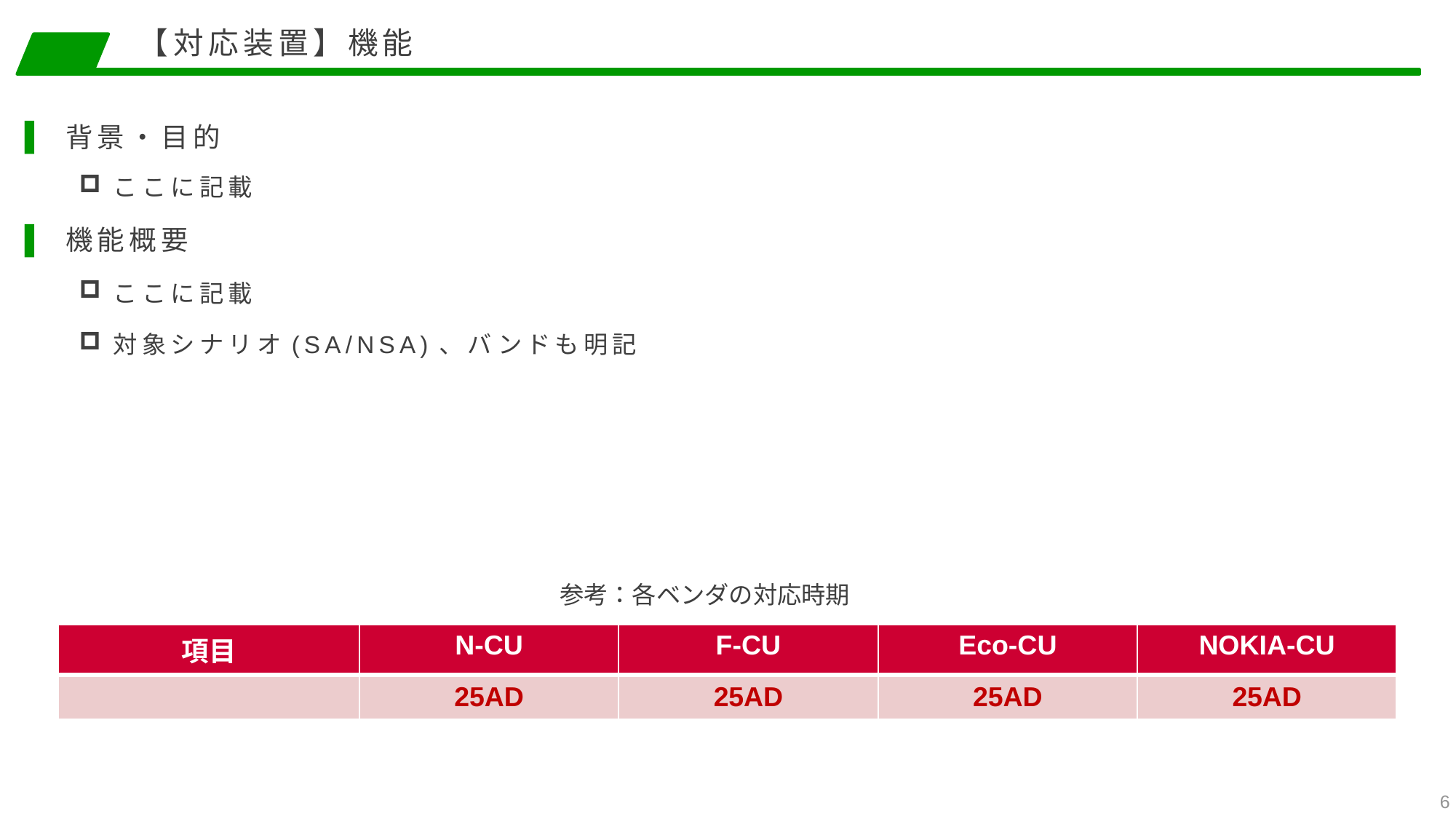

# 【対応装置】機能
試験/運用
背景・目的
ここに記載
機能概要
ここに記載
対象シナリオ(SA/NSA)、バンドも明記

参考：各ベンダの対応時期
| 項目 | N-CU | F-CU | Eco-CU | NOKIA-CU |
| --- | --- | --- | --- | --- |
|  | 25AD | 25AD | 25AD | 25AD |
6